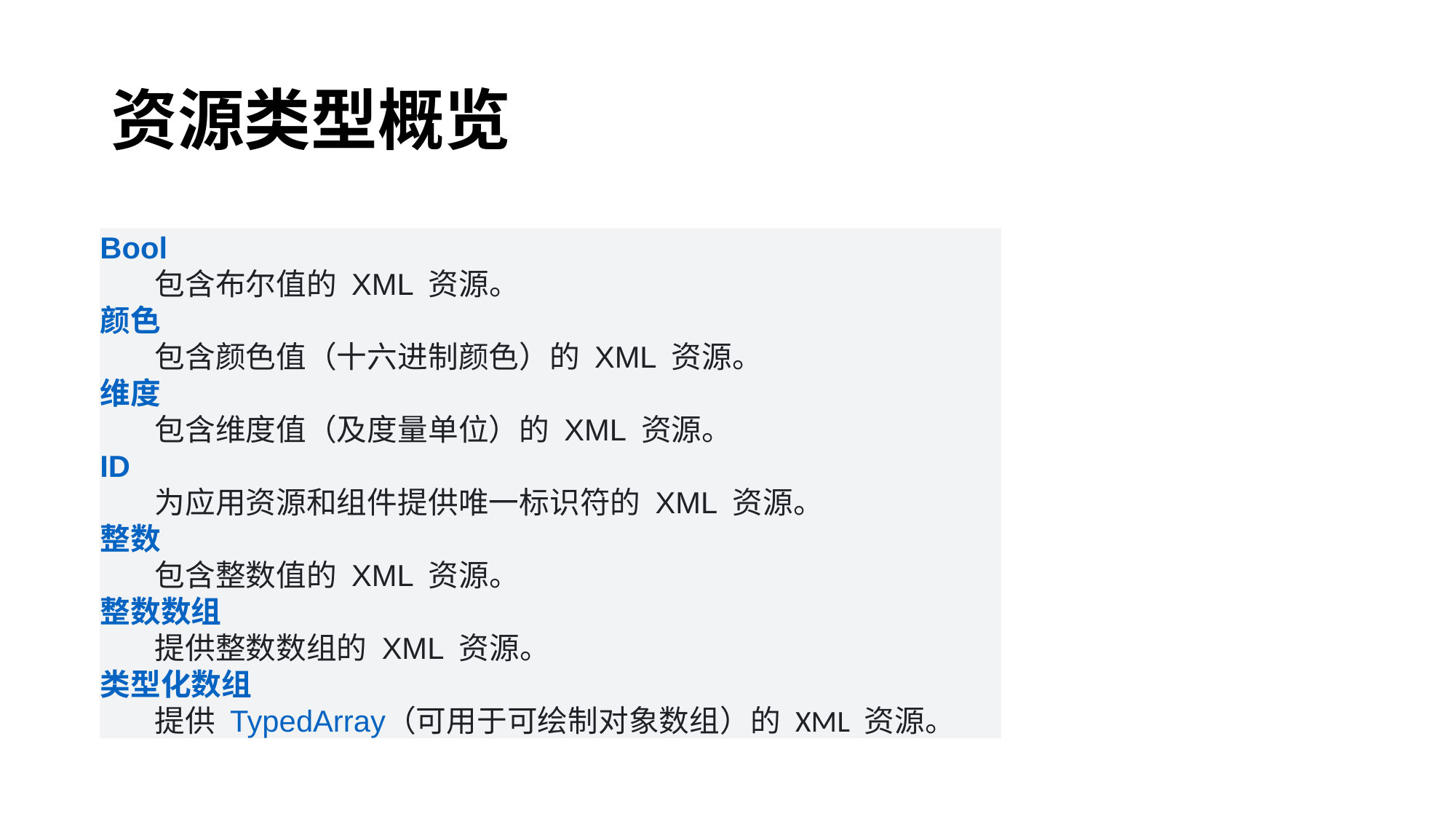

# 资源类型概览
Bool
	包含布尔值的 XML 资源。
颜色
	包含颜色值（十六进制颜色）的 XML 资源。
维度
	包含维度值（及度量单位）的 XML 资源。
ID
	为应用资源和组件提供唯一标识符的 XML 资源。
整数
	包含整数值的 XML 资源。
整数数组
	提供整数数组的 XML 资源。
类型化数组
	提供 TypedArray（可用于可绘制对象数组）的 XML 资源。